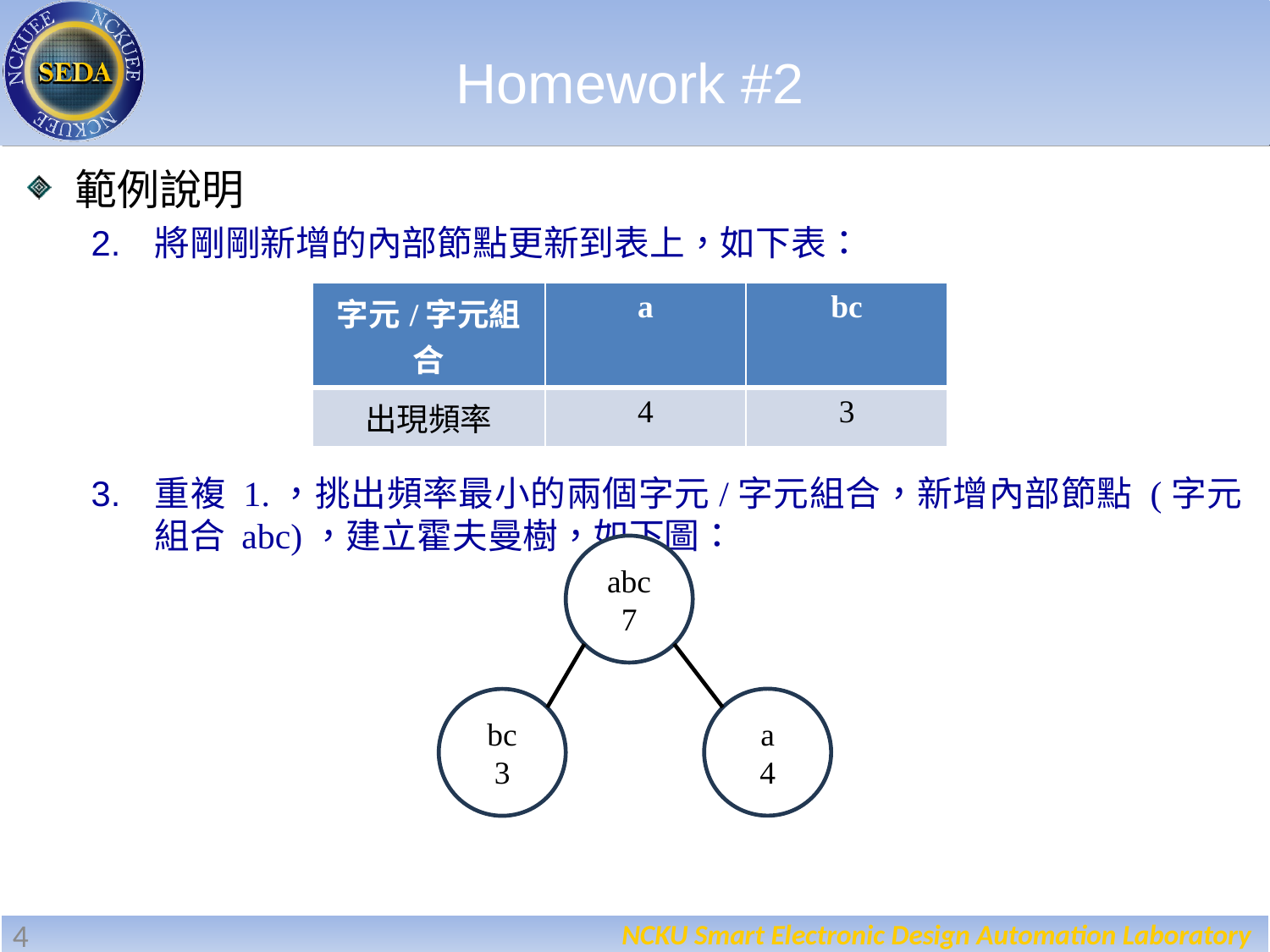

# Homework #2
範例說明
將剛剛新增的內部節點更新到表上，如下表：

重複 1.，挑出頻率最小的兩個字元/字元組合，新增內部節點 (字元組合 abc)，建立霍夫曼樹，如下圖：
| 字元/字元組合 | a | bc |
| --- | --- | --- |
| 出現頻率 | 4 | 3 |
abc
7
a
4
bc
3
4